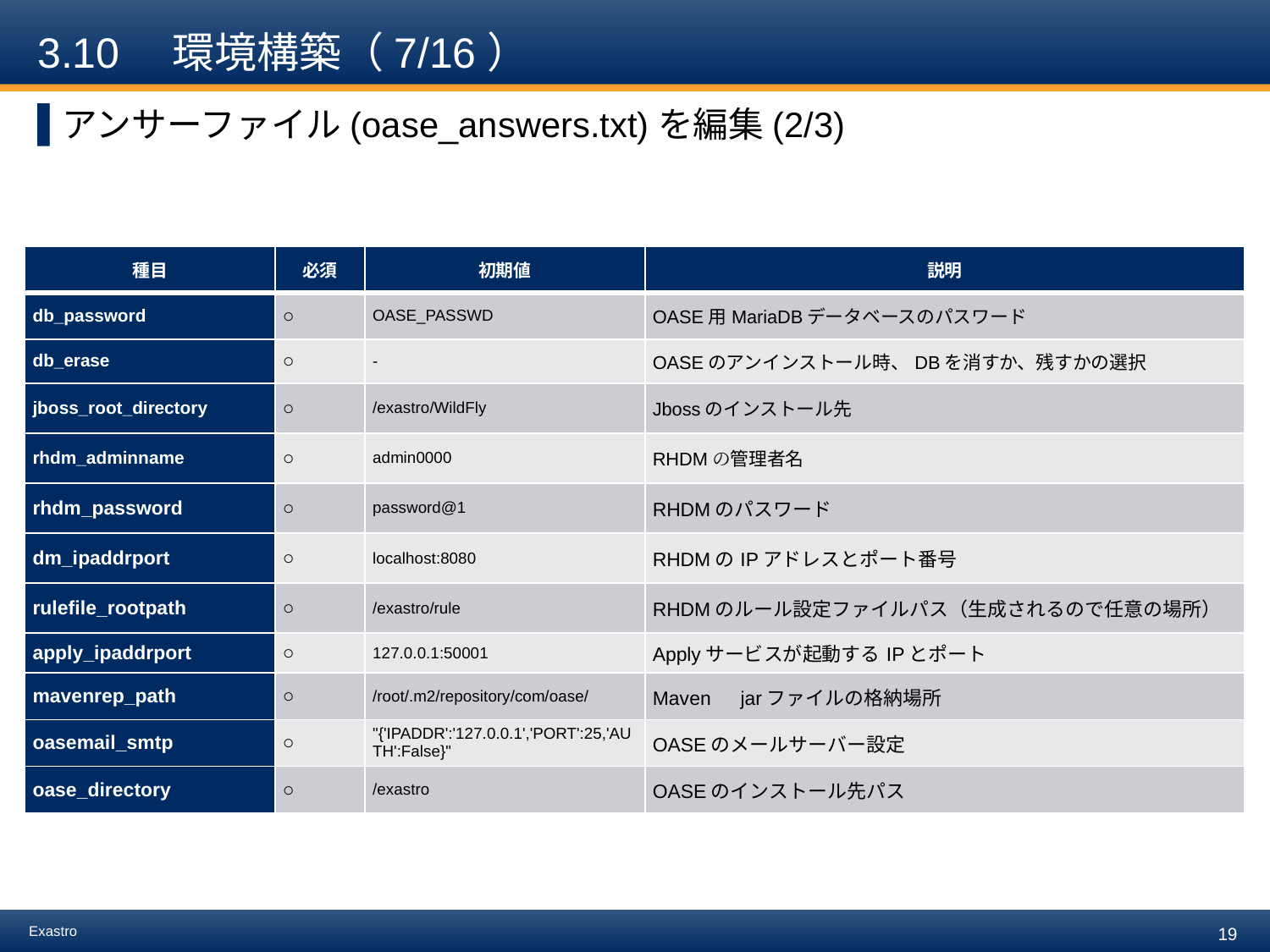

# 3.10　環境構築（7/16）
アンサーファイル(oase_answers.txt)を編集(2/3)

| 種目 | 必須 | 初期値 | 説明 |
| --- | --- | --- | --- |
| db\_password | ○ | OASE\_PASSWD | OASE用MariaDBデータベースのパスワード |
| db\_erase | ○ | - | OASEのアンインストール時、DBを消すか、残すかの選択 |
| jboss\_root\_directory | ○ | /exastro/WildFly | Jbossのインストール先 |
| rhdm\_adminname | ○ | admin0000 | RHDMの管理者名 |
| rhdm\_password | ○ | password@1 | RHDMのパスワード |
| dm\_ipaddrport | ○ | localhost:8080 | RHDMのIPアドレスとポート番号 |
| rulefile\_rootpath | ○ | /exastro/rule | RHDMのルール設定ファイルパス（生成されるので任意の場所） |
| apply\_ipaddrport | ○ | 127.0.0.1:50001 | Applyサービスが起動するIPとポート |
| mavenrep\_path | ○ | /root/.m2/repository/com/oase/ | Maven　jarファイルの格納場所 |
| oasemail\_smtp | ○ | "{'IPADDR':'127.0.0.1','PORT':25,'AUTH':False}" | OASEのメールサーバー設定 |
| oase\_directory | ○ | /exastro | OASEのインストール先パス |